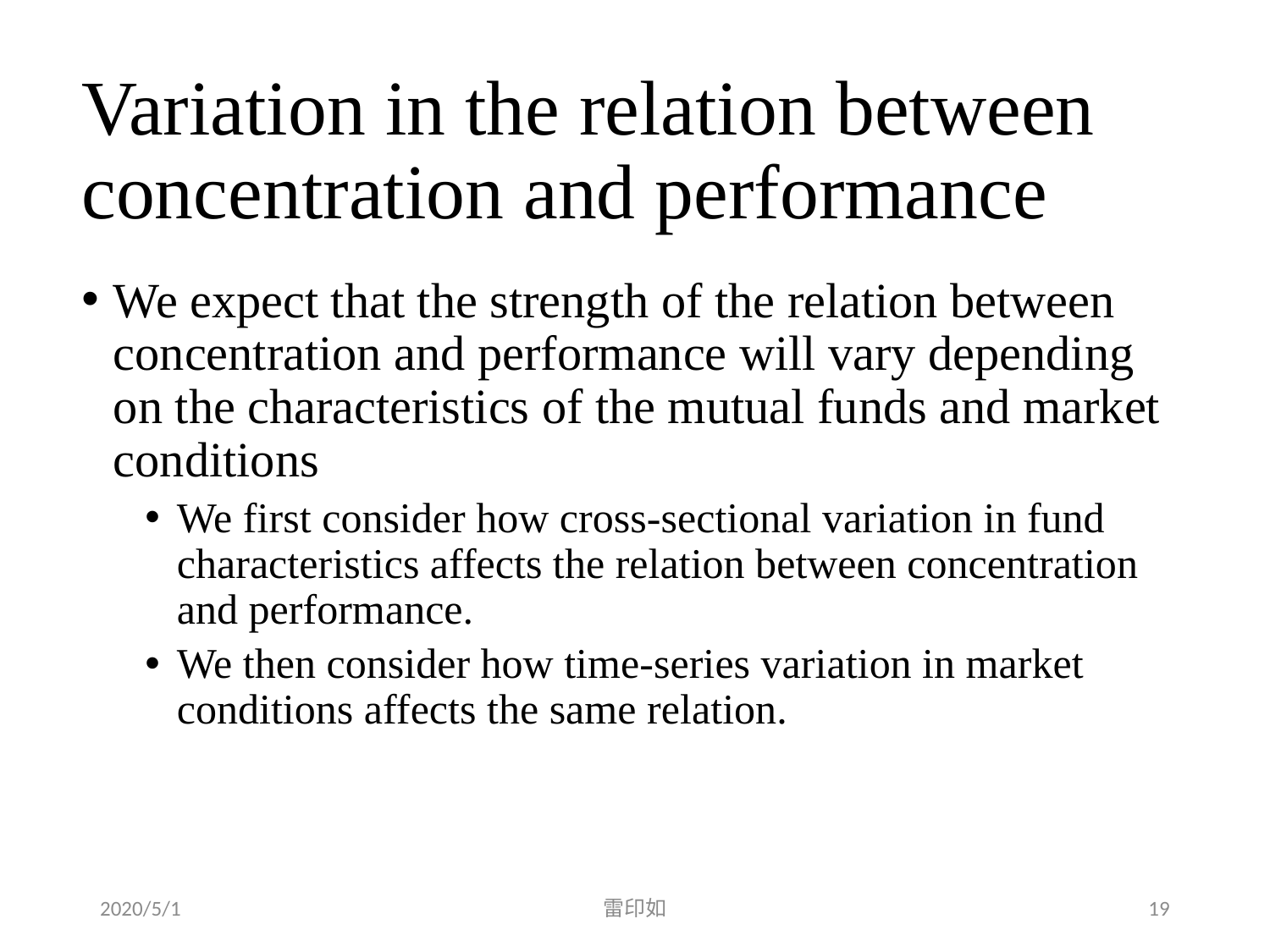

# Variation in the relation between concentration and performance
We expect that the strength of the relation between concentration and performance will vary depending on the characteristics of the mutual funds and market conditions
We first consider how cross-sectional variation in fund characteristics affects the relation between concentration and performance.
We then consider how time-series variation in market conditions affects the same relation.
2020/5/1
雷印如
19